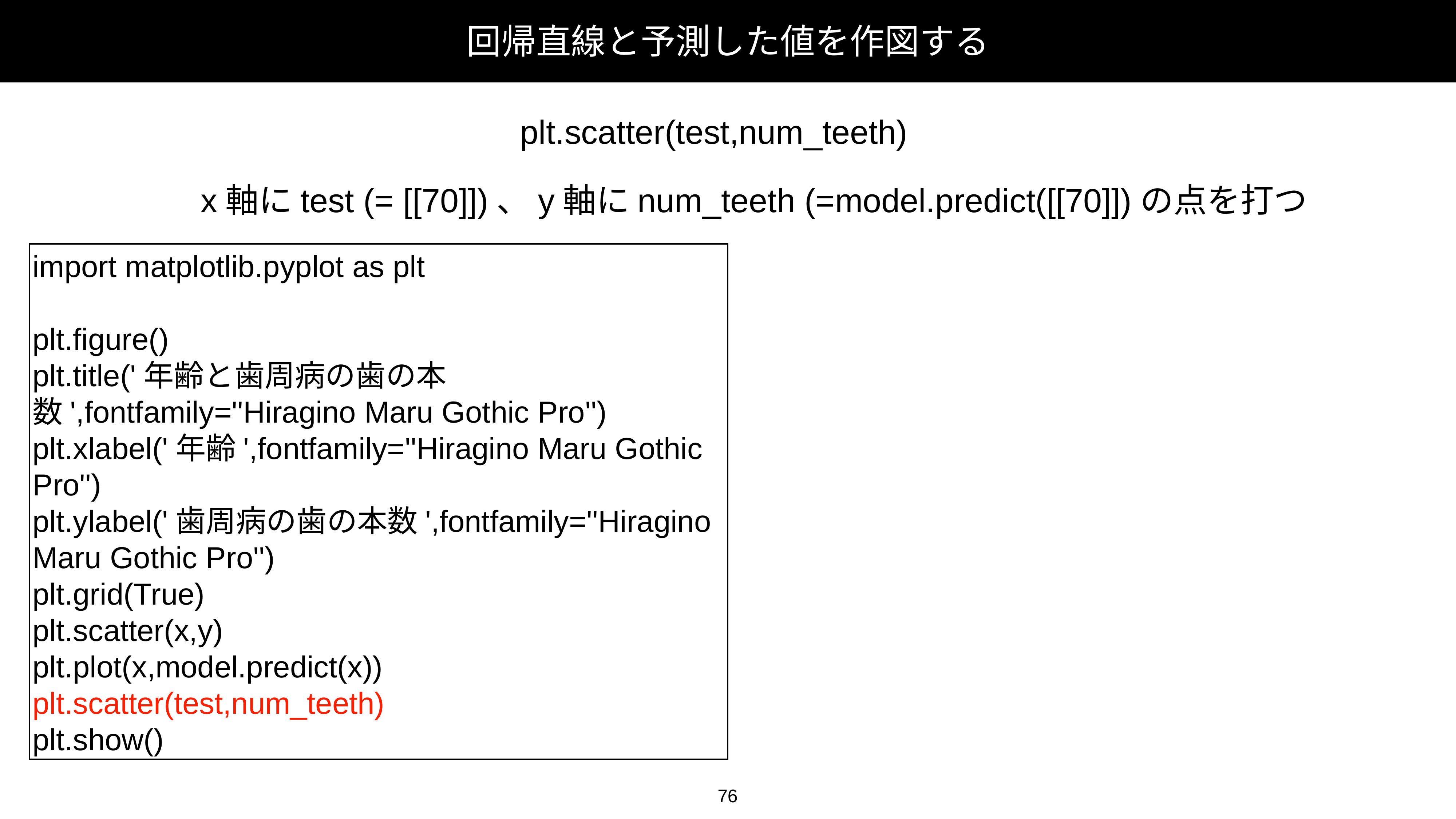

回帰直線と予測した値を作図する
plt.scatter(test,num_teeth)
x軸にtest (= [[70]])、y軸にnum_teeth (=model.predict([[70]])の点を打つ
import matplotlib.pyplot as plt

plt.figure()
plt.title('年齢と歯周病の歯の本数',fontfamily=''Hiragino Maru Gothic Pro'')
plt.xlabel('年齢',fontfamily=''Hiragino Maru Gothic Pro'')
plt.ylabel('歯周病の歯の本数',fontfamily=''Hiragino Maru Gothic Pro'')
plt.grid(True)
plt.scatter(x,y)
plt.plot(x,model.predict(x))
plt.scatter(test,num_teeth)
plt.show()
76